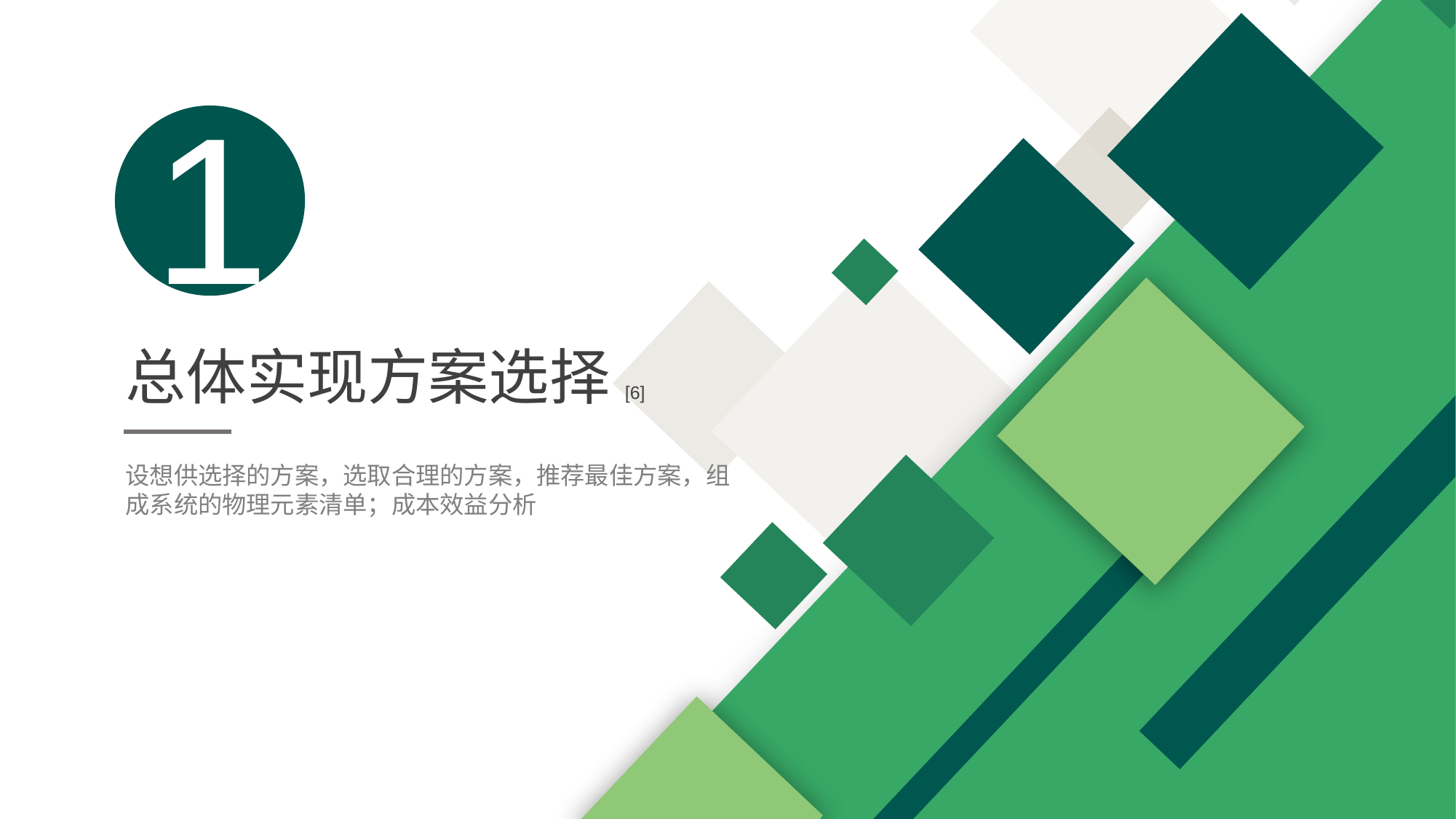

1
总体实现方案选择[6]
设想供选择的方案，选取合理的方案，推荐最佳方案，组成系统的物理元素清单；成本效益分析